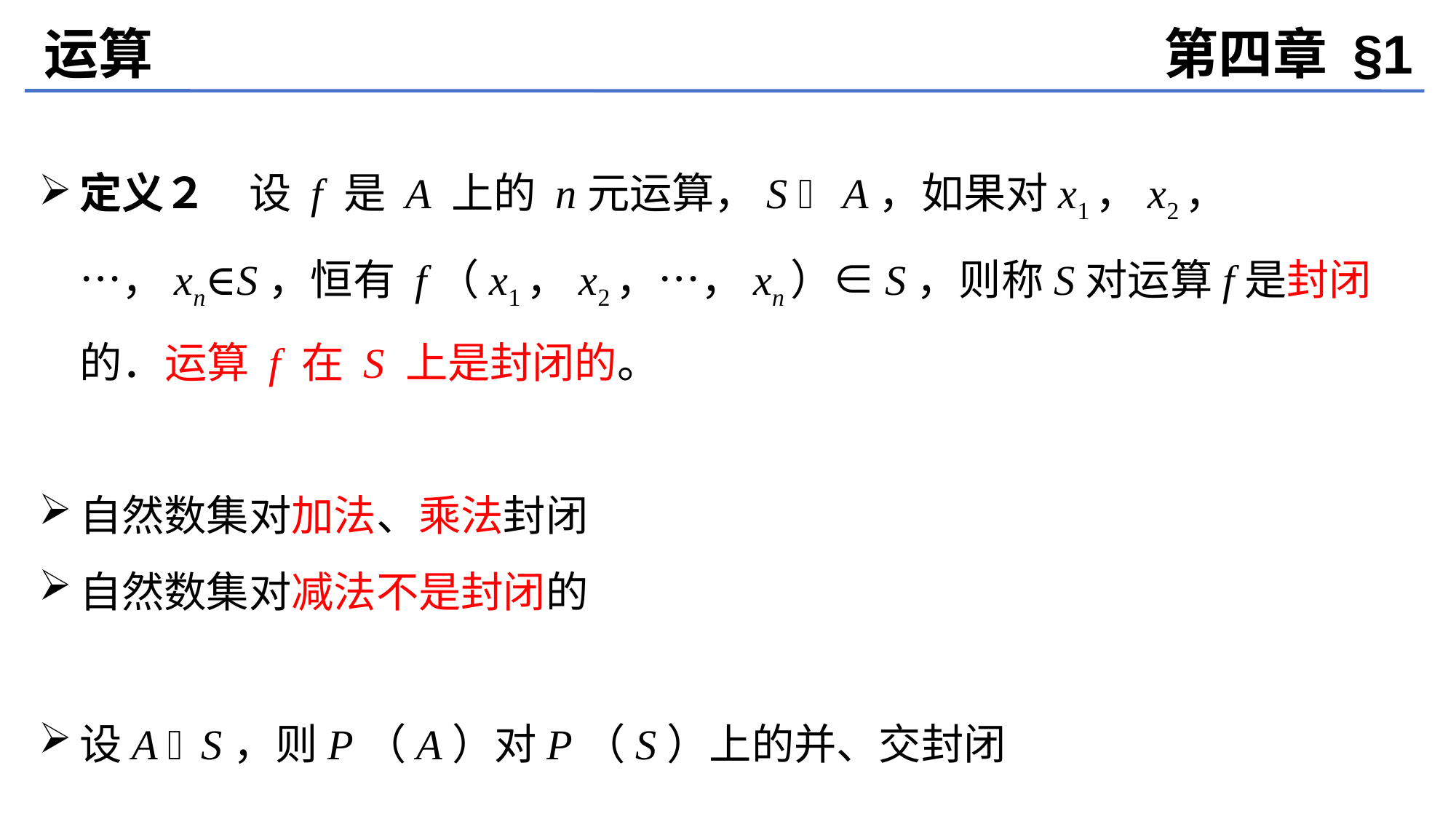

运算
第四章 §1
定义２　设 f 是 A 上的 n元运算，S ⊆ A，如果对x1，x2，…，xn∈S，恒有 f（x1，x2，…，xn）∈S，则称S对运算f是封闭的．运算 f 在 S 上是封闭的。

自然数集对加法、乘法封闭
自然数集对减法不是封闭的

设A ⊆S，则P（A）对P（S）上的并、交封闭